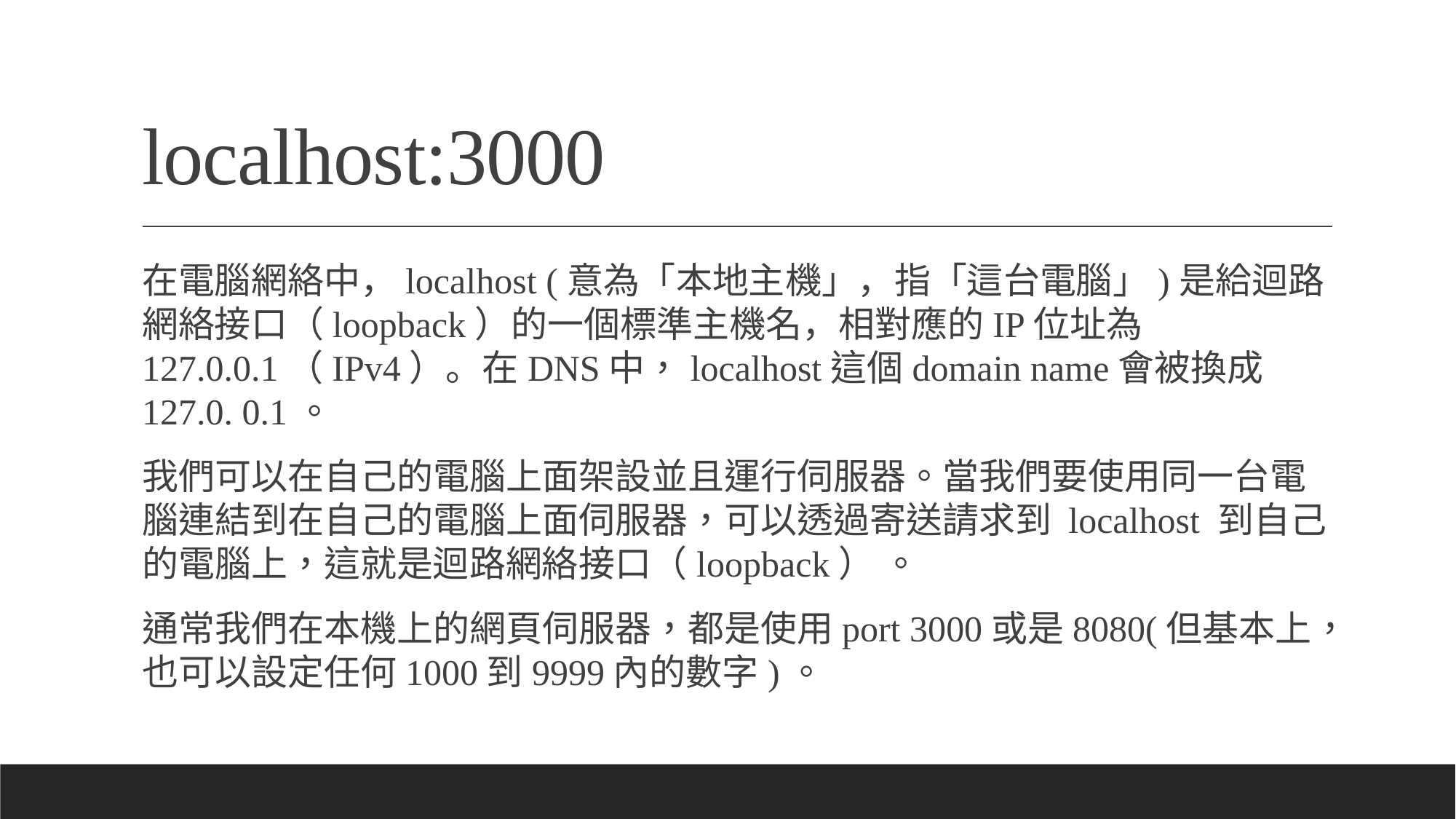

# localhost:3000
在電腦網絡中，localhost (意為「本地主機」，指「這台電腦」)是給迴路網絡接口（loopback）的一個標準主機名，相對應的IP位址為127.0.0.1（IPv4）。在DNS中，localhost這個domain name會被換成127.0. 0.1。
我們可以在自己的電腦上面架設並且運行伺服器。當我們要使用同一台電腦連結到在自己的電腦上面伺服器，可以透過寄送請求到 localhost 到自己的電腦上，這就是迴路網絡接口（loopback） 。
通常我們在本機上的網頁伺服器，都是使用port 3000或是8080(但基本上，也可以設定任何1000到9999內的數字)。